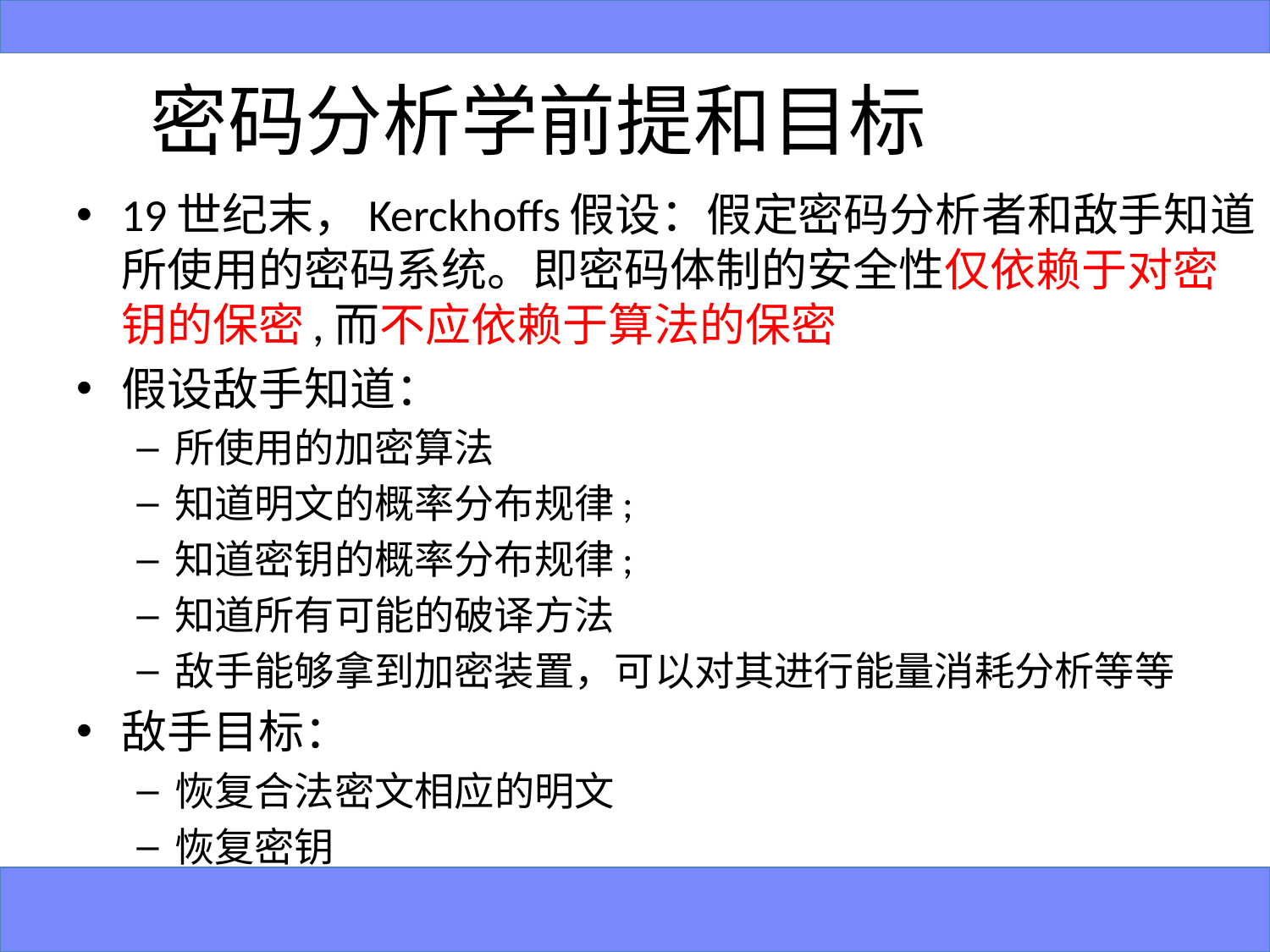

# 密码分析学前提和目标
19世纪末，Kerckhoffs假设：假定密码分析者和敌手知道所使用的密码系统。即密码体制的安全性仅依赖于对密钥的保密,而不应依赖于算法的保密
假设敌手知道：
所使用的加密算法
知道明文的概率分布规律;
知道密钥的概率分布规律;
知道所有可能的破译方法
敌手能够拿到加密装置，可以对其进行能量消耗分析等等
敌手目标：
恢复合法密文相应的明文
恢复密钥

11